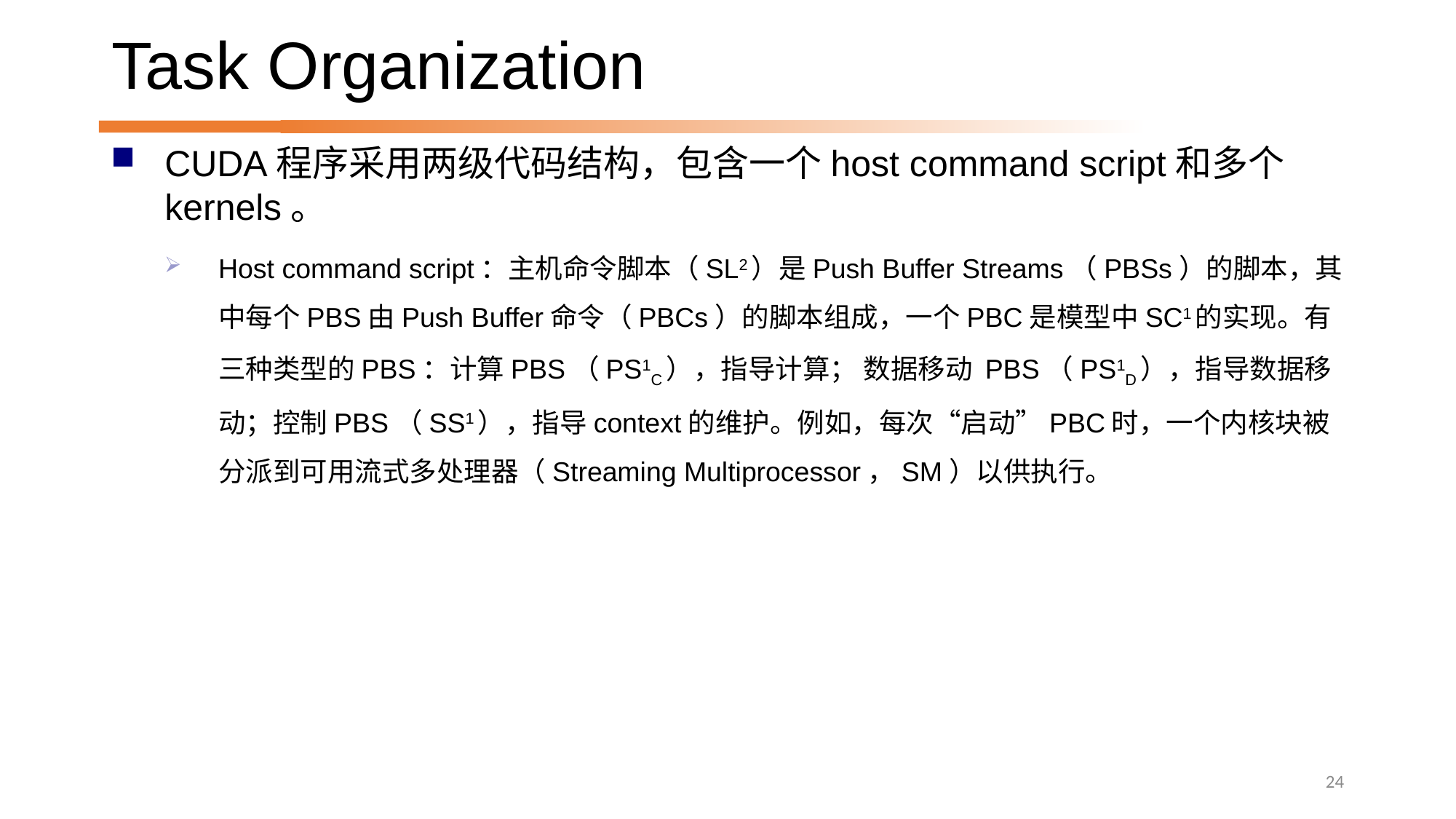

# Task Organization
CUDA程序采用两级代码结构，包含一个host command script和多个kernels。
Host command script：主机命令脚本（SL2）是Push Buffer Streams（PBSs）的脚本，其中每个PBS由Push Buffer命令（PBCs）的脚本组成，一个PBC是模型中SC1的实现。有三种类型的PBS：计算PBS（PS1C），指导计算； 数据移动 PBS（PS1D），指导数据移动；控制PBS（SS1），指导context的维护。例如，每次“启动”PBC时，一个内核块被分派到可用流式多处理器（Streaming Multiprocessor，SM）以供执行。
24